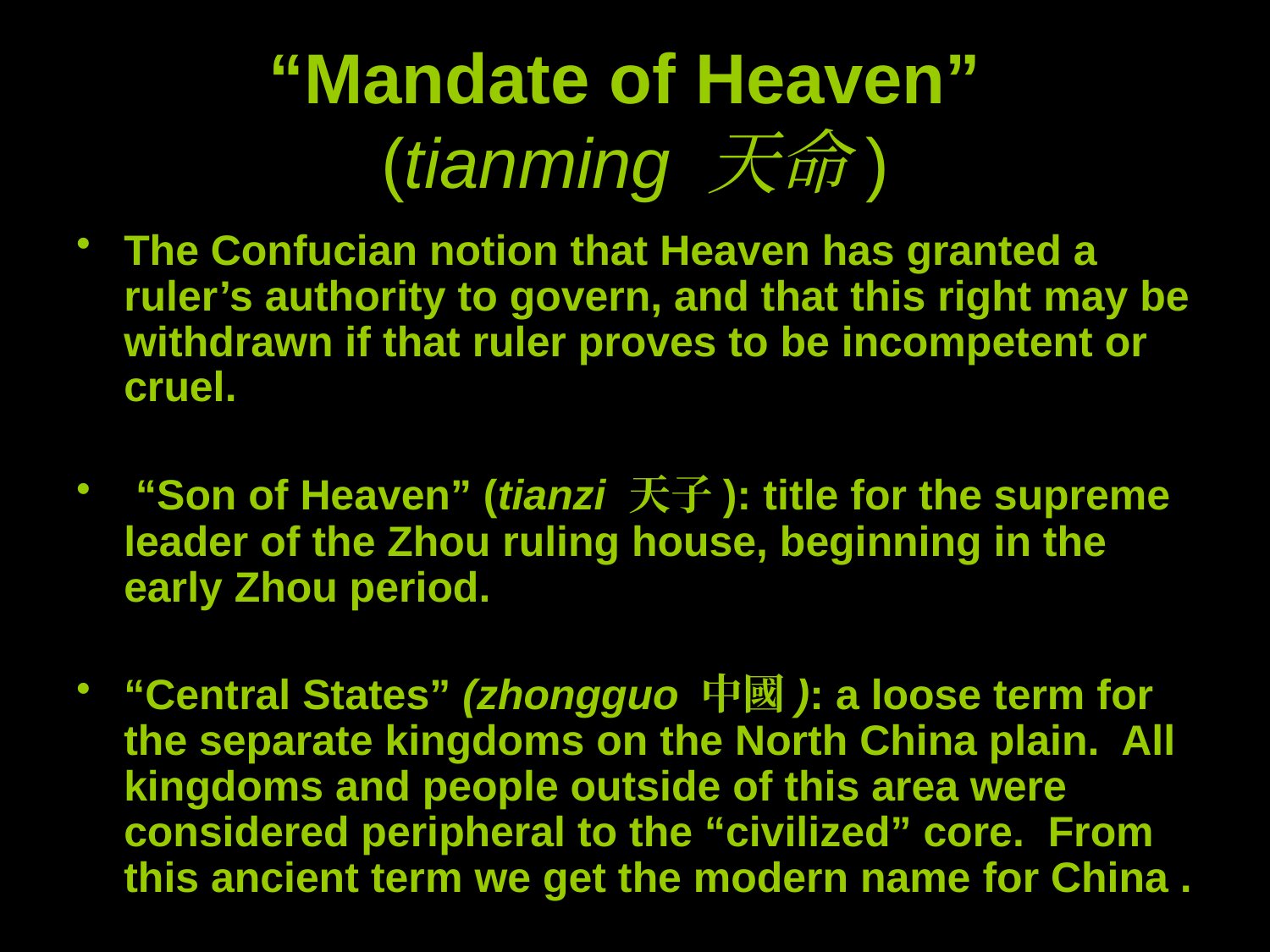

# “Mandate of Heaven” (tianming 天命)
The Confucian notion that Heaven has granted a ruler’s authority to govern, and that this right may be withdrawn if that ruler proves to be incompetent or cruel.

 “Son of Heaven” (tianzi 天子): title for the supreme leader of the Zhou ruling house, beginning in the early Zhou period.

“Central States” (zhongguo 中國): a loose term for the separate kingdoms on the North China plain.  All kingdoms and people outside of this area were considered peripheral to the “civilized” core.  From this ancient term we get the modern name for China .